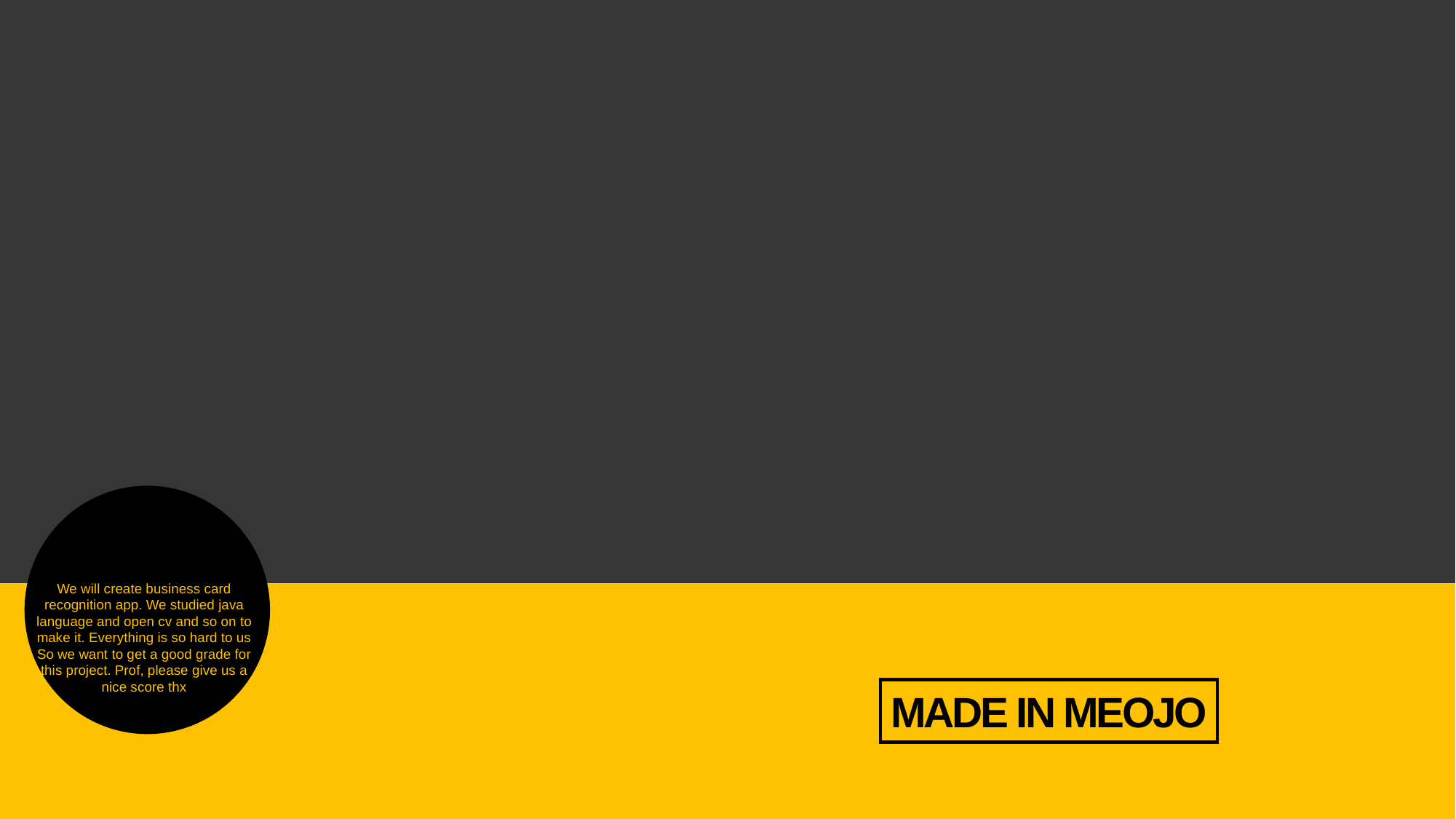

Graduation
project
We will create business card recognition app. We studied java language and open cv and so on to make it. Everything is so hard to us So we want to get a good grade for this project. Prof, please give us a nice score thx

기대효과

MADE IN MEOJO